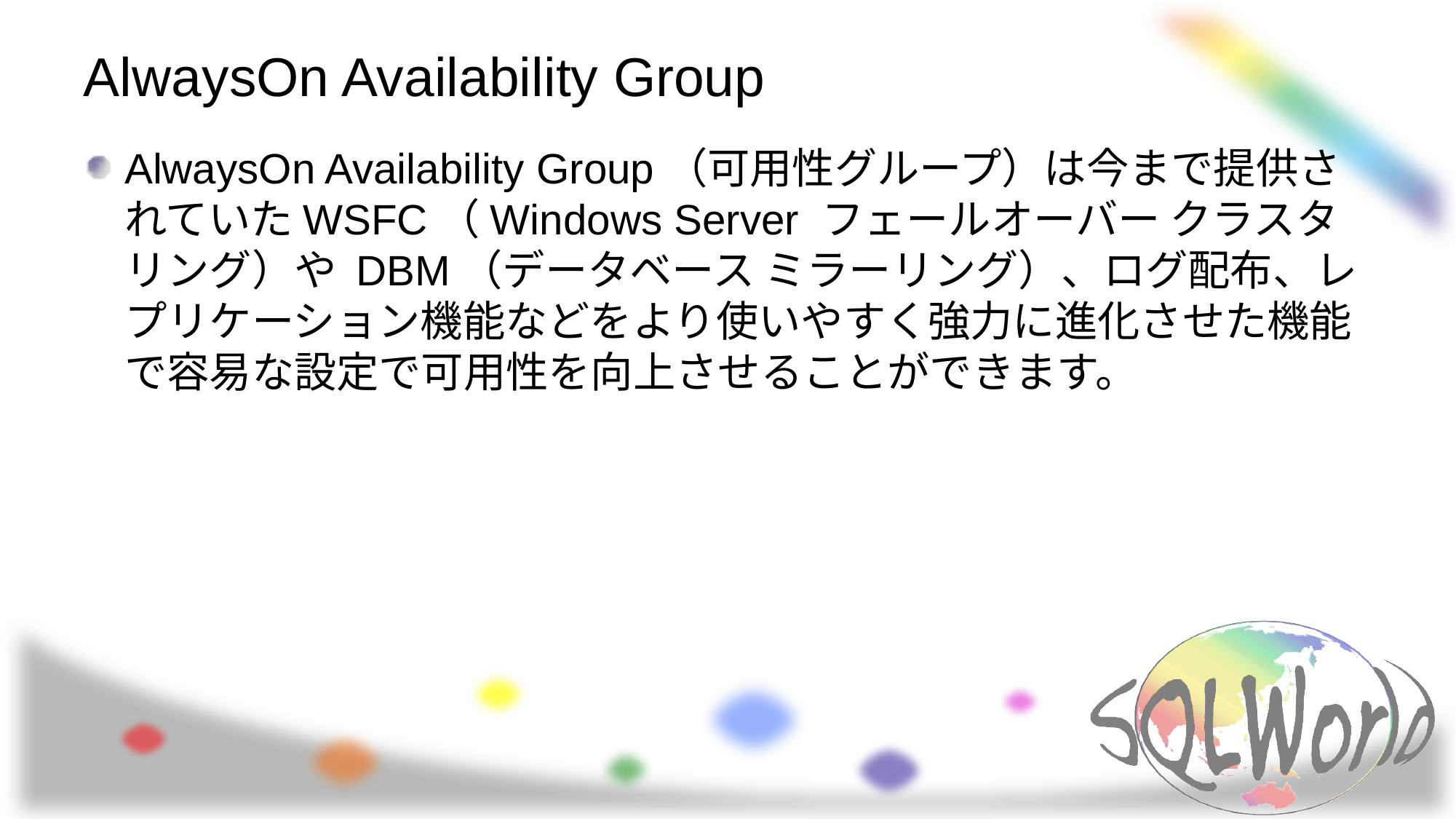

# AlwaysOn Availability Group
AlwaysOn Availability Group（可用性グループ）は今まで提供されていたWSFC（Windows Server フェールオーバー クラスタリング）や DBM（データベース ミラーリング）、ログ配布、レプリケーション機能などをより使いやすく強力に進化させた機能で容易な設定で可用性を向上させることができます。